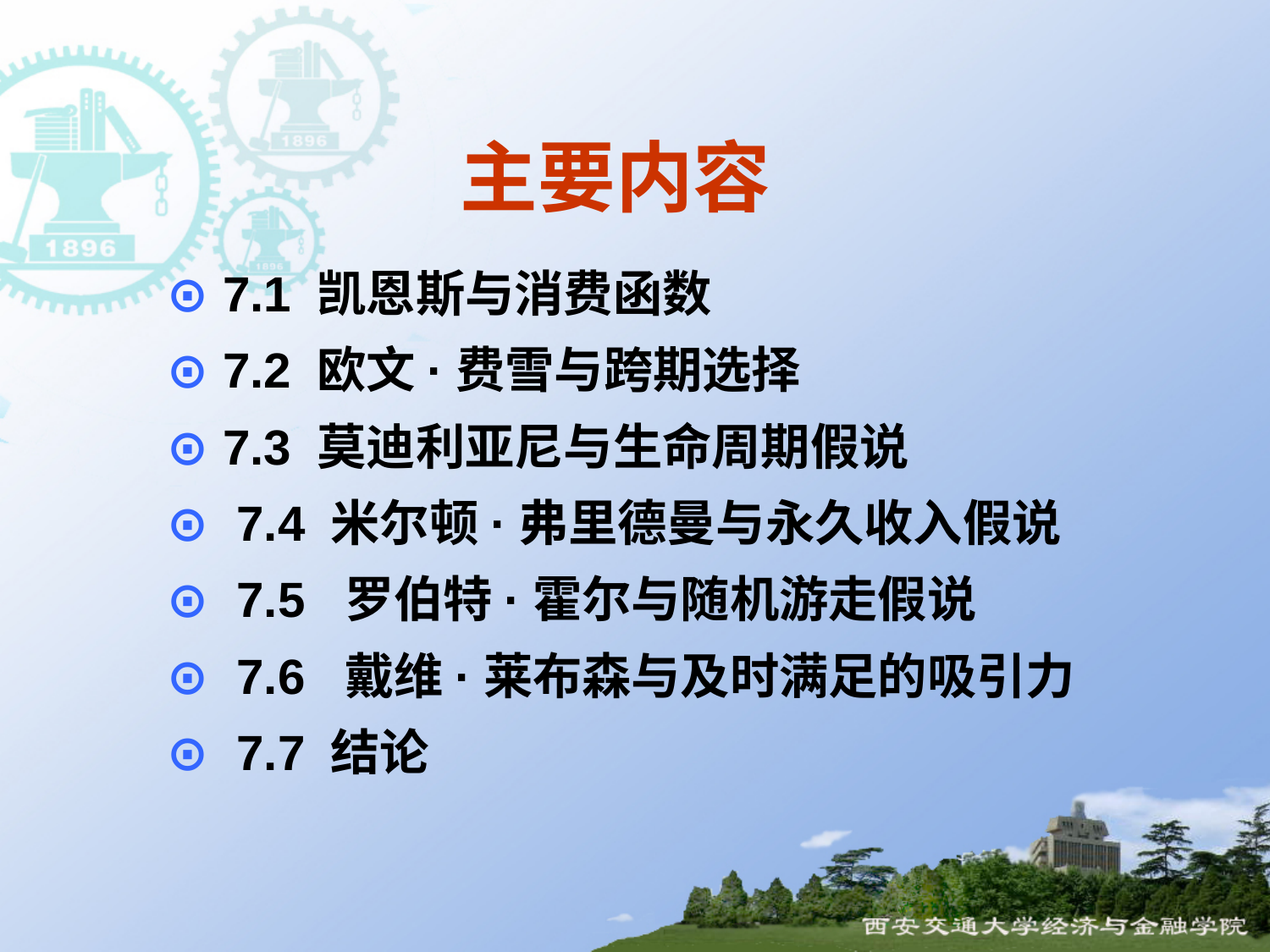

# 主要内容
⊙ 7.1 凯恩斯与消费函数
⊙ 7.2 欧文·费雪与跨期选择
⊙ 7.3 莫迪利亚尼与生命周期假说
⊙  7.4 米尔顿·弗里德曼与永久收入假说
⊙  7.5  罗伯特·霍尔与随机游走假说
⊙  7.6  戴维·莱布森与及时满足的吸引力
⊙  7.7 结论